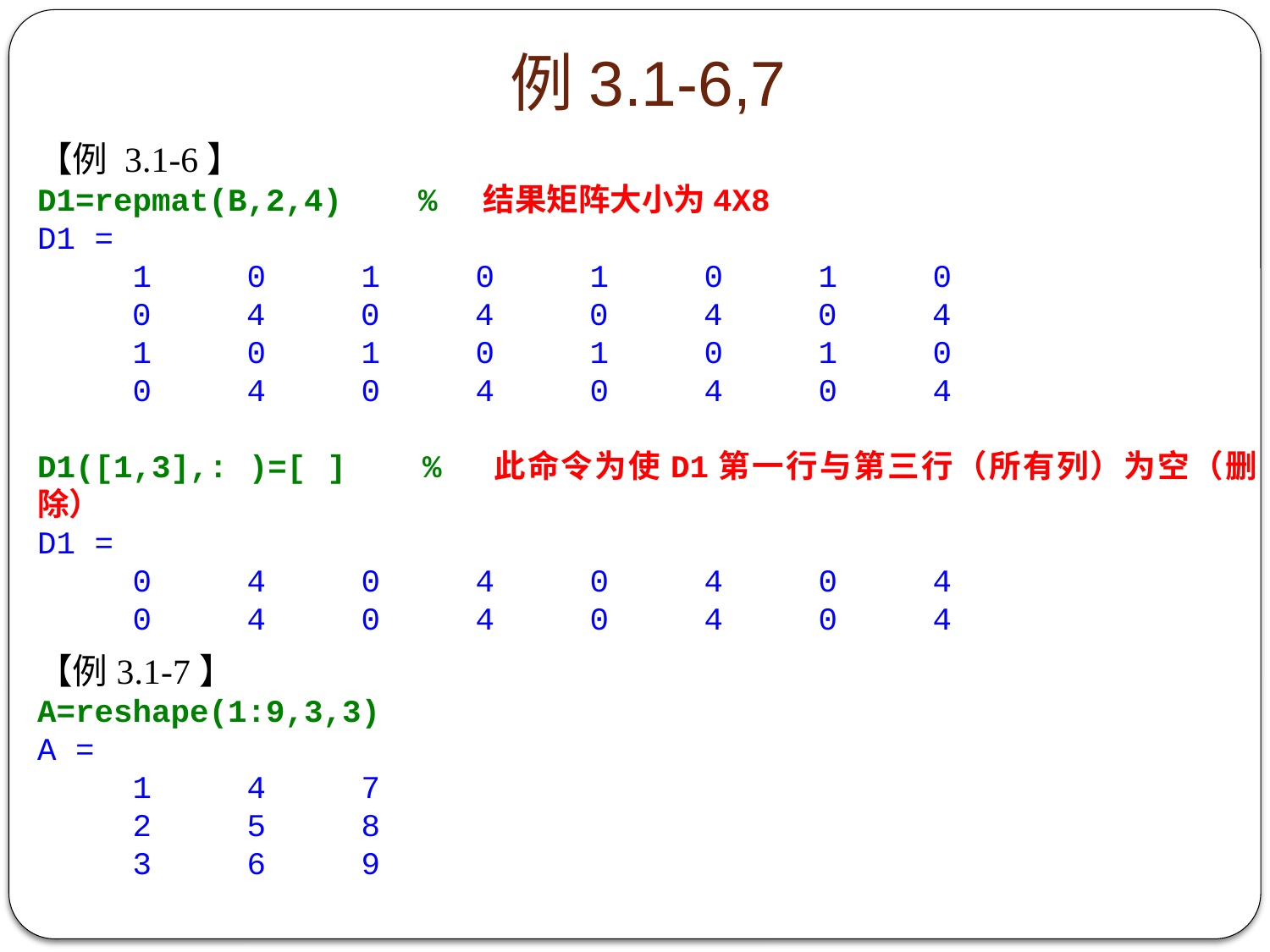

# 例3.1-6,7
【例 3.1-6】
D1=repmat(B,2,4)	%  结果矩阵大小为4X8
D1 =
     1     0     1     0     1     0     1     0
 	   0     4     0     4     0     4     0     4
     1     0     1     0     1     0     1     0
     0     4     0     4     0     4     0     4

D1([1,3],: )=[ ]	%  此命令为使D1第一行与第三行（所有列）为空（删除）
D1 =
     0     4     0     4     0     4     0     4
     0     4     0     4     0     4     0     4
【例3.1-7】
A=reshape(1:9,3,3)
A =
     1     4     7
     2     5     8
     3     6     9